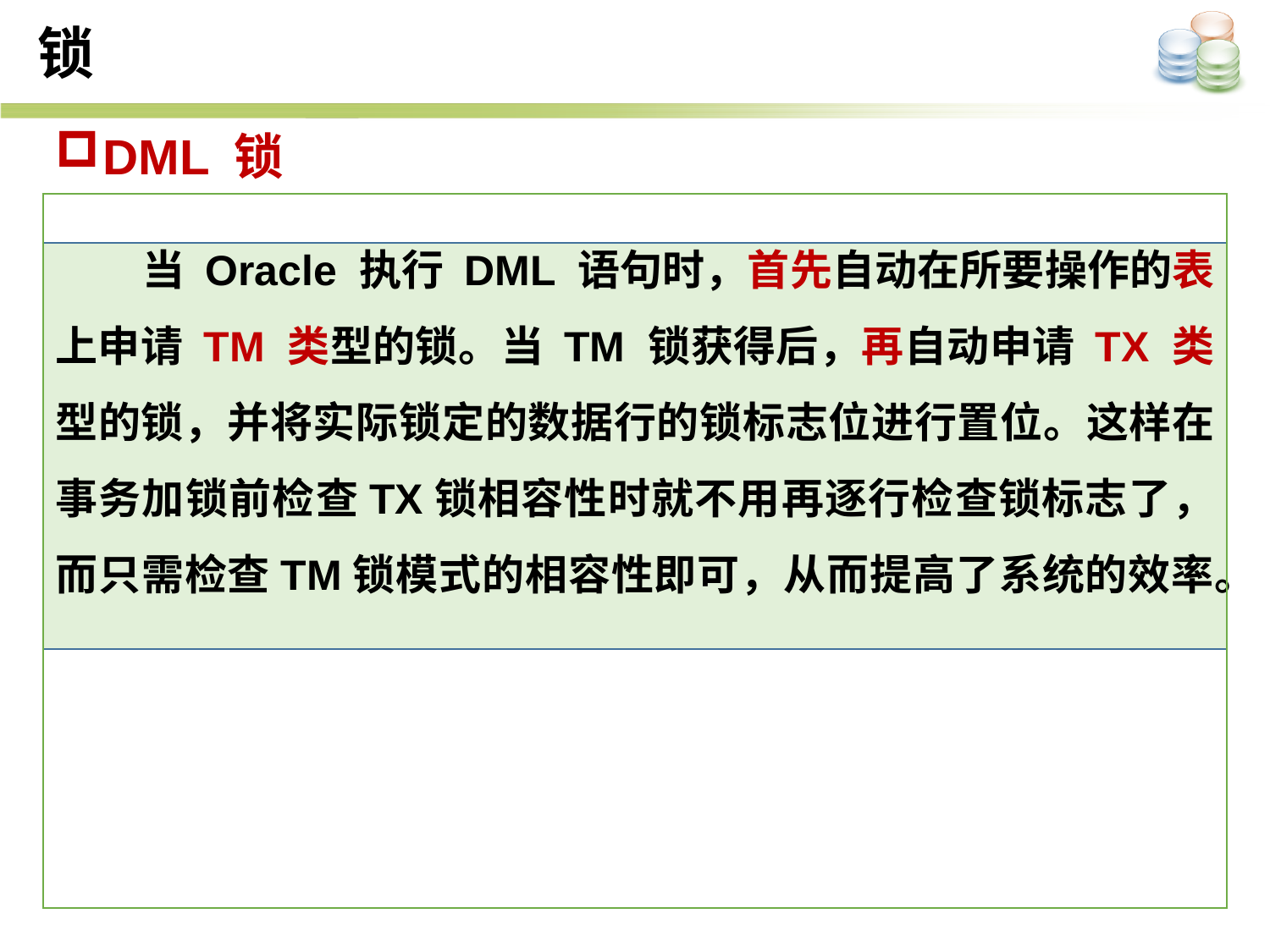

锁
DML 锁

        当 Oracle 执行 DML 语句时，首先自动在所要操作的表上申请 TM 类型的锁。当 TM 锁获得后，再自动申请 TX 类型的锁，并将实际锁定的数据行的锁标志位进行置位。这样在事务加锁前检查TX锁相容性时就不用再逐行检查锁标志了，而只需检查TM锁模式的相容性即可，从而提高了系统的效率。
43